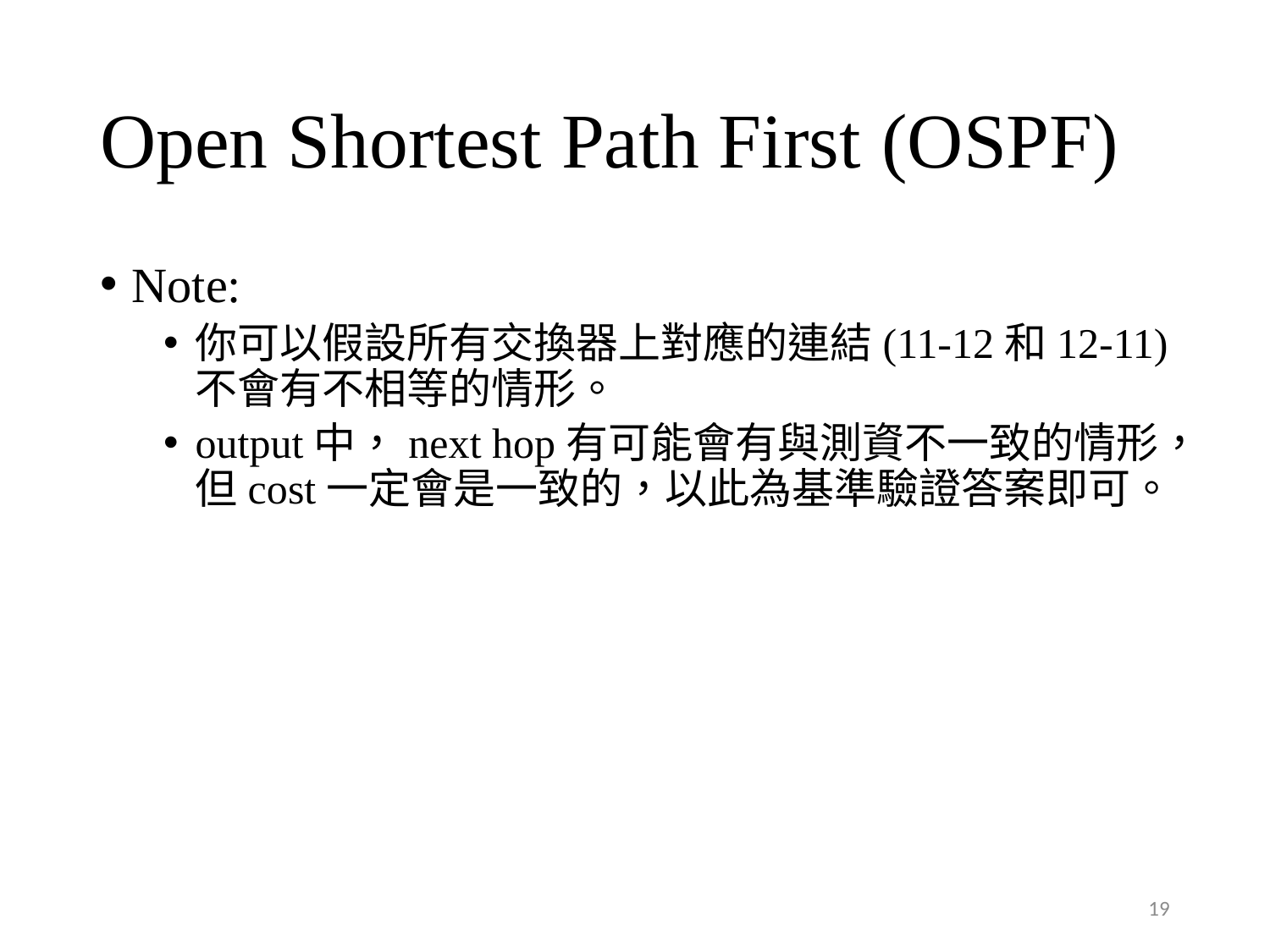

# Open Shortest Path First (OSPF)
Note:
你可以假設所有交換器上對應的連結(11-12和12-11)不會有不相等的情形。
output中，next hop有可能會有與測資不一致的情形，但cost一定會是一致的，以此為基準驗證答案即可。

19